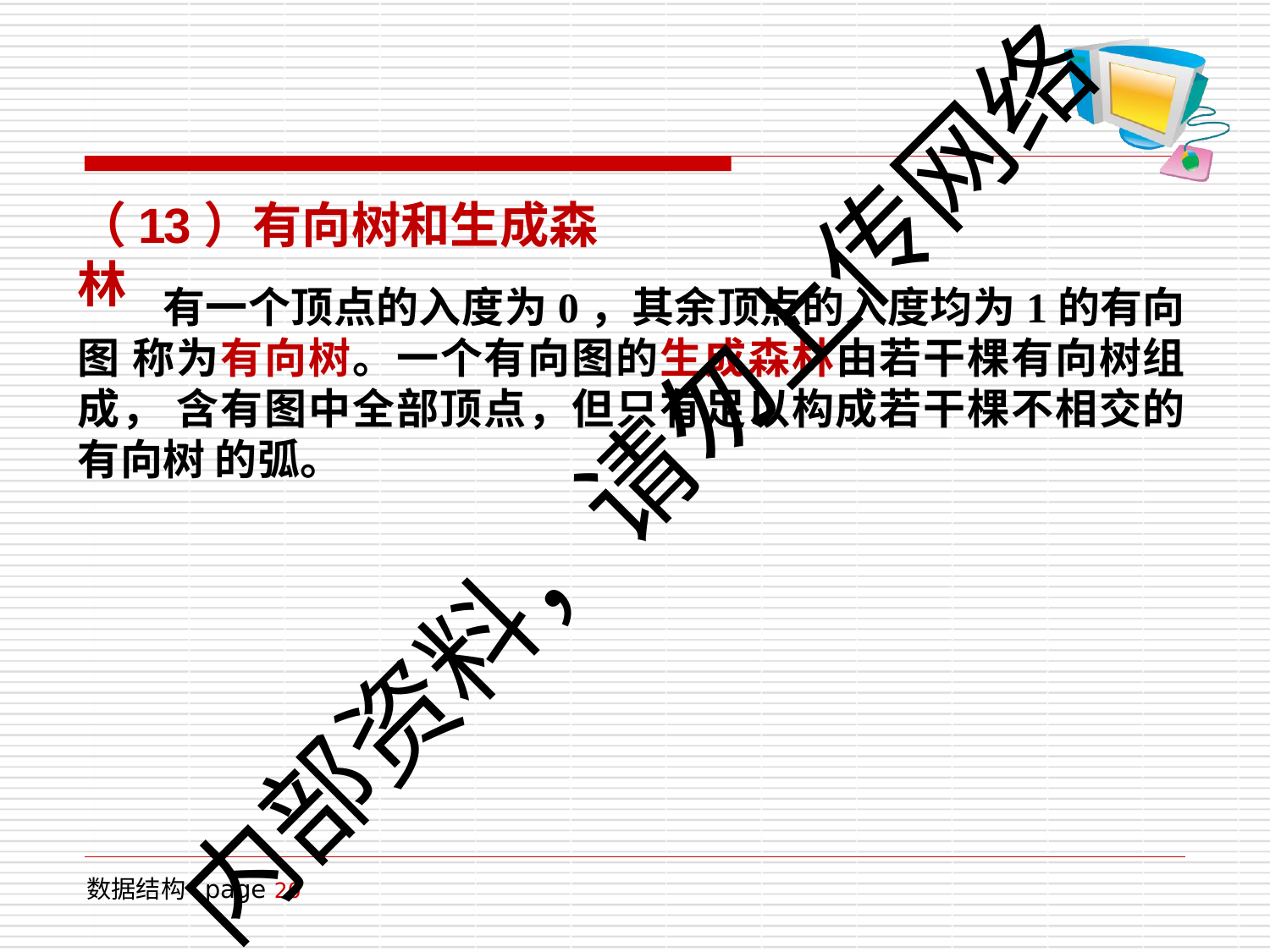

# （13）有向树和生成森林
有一个顶点的入度为0，其余顶点的入度均为1的有向图 称为有向树。一个有向图的生成森林由若干棵有向树组成， 含有图中全部顶点，但只有足以构成若干棵不相交的有向树 的弧。
内部资料，请勿上传网络

数据结构 page 20